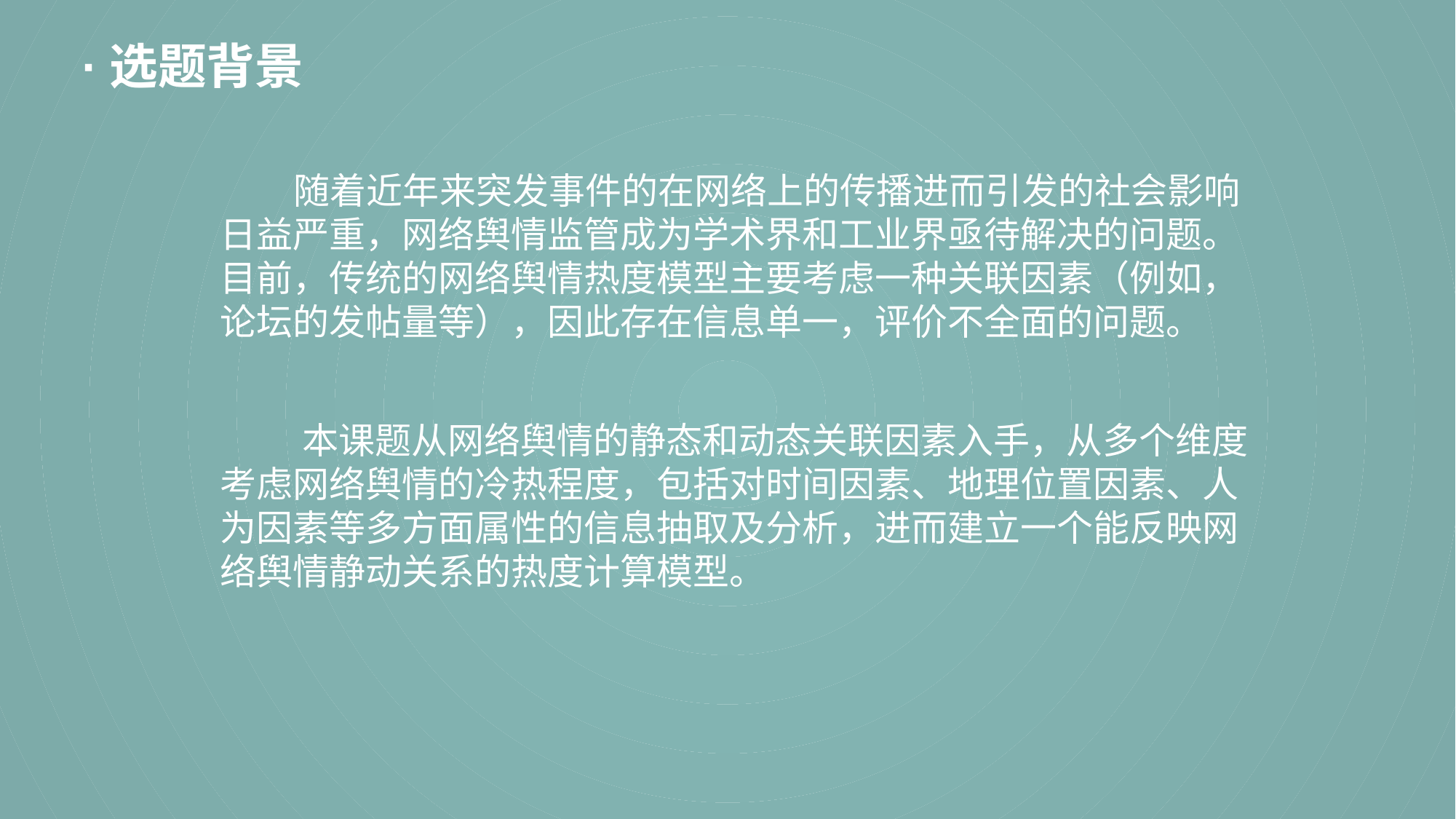

·选题背景
        随着近年来突发事件的在网络上的传播进而引发的社会影响日益严重，网络舆情监管成为学术界和工业界亟待解决的问题。目前，传统的网络舆情热度模型主要考虑一种关联因素（例如，论坛的发帖量等），因此存在信息单一，评价不全面的问题。
         本课题从网络舆情的静态和动态关联因素入手，从多个维度考虑网络舆情的冷热程度，包括对时间因素、地理位置因素、人为因素等多方面属性的信息抽取及分析，进而建立一个能反映网络舆情静动关系的热度计算模型。